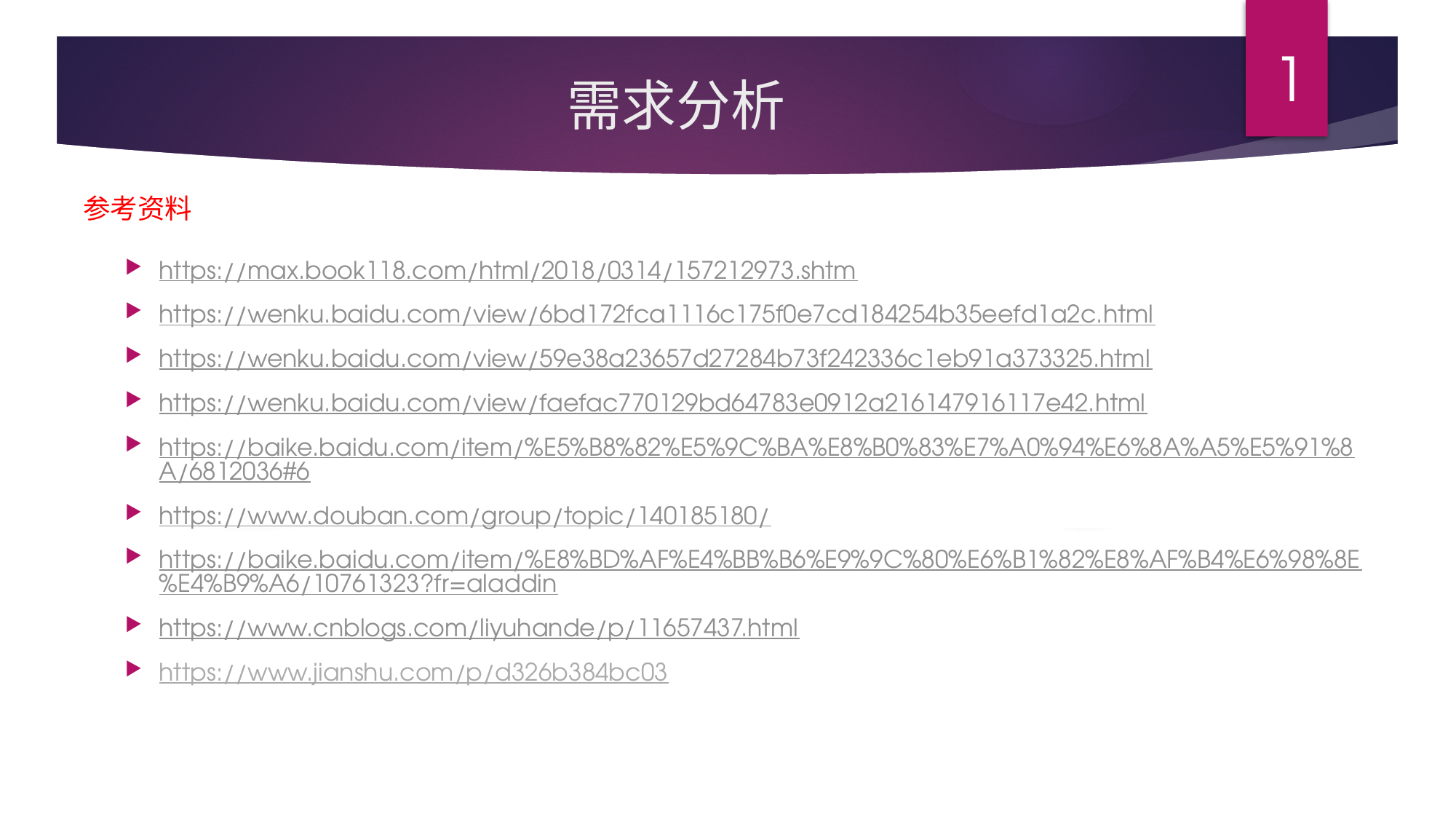

1
# 需求分析
参考资料
https://max.book118.com/html/2018/0314/157212973.shtm
https://wenku.baidu.com/view/6bd172fca1116c175f0e7cd184254b35eefd1a2c.html
https://wenku.baidu.com/view/59e38a23657d27284b73f242336c1eb91a373325.html
https://wenku.baidu.com/view/faefac770129bd64783e0912a216147916117e42.html
https://baike.baidu.com/item/%E5%B8%82%E5%9C%BA%E8%B0%83%E7%A0%94%E6%8A%A5%E5%91%8A/6812036#6
https://www.douban.com/group/topic/140185180/
https://baike.baidu.com/item/%E8%BD%AF%E4%BB%B6%E9%9C%80%E6%B1%82%E8%AF%B4%E6%98%8E%E4%B9%A6/10761323?fr=aladdin
https://www.cnblogs.com/liyuhande/p/11657437.html
https://www.jianshu.com/p/d326b384bc03